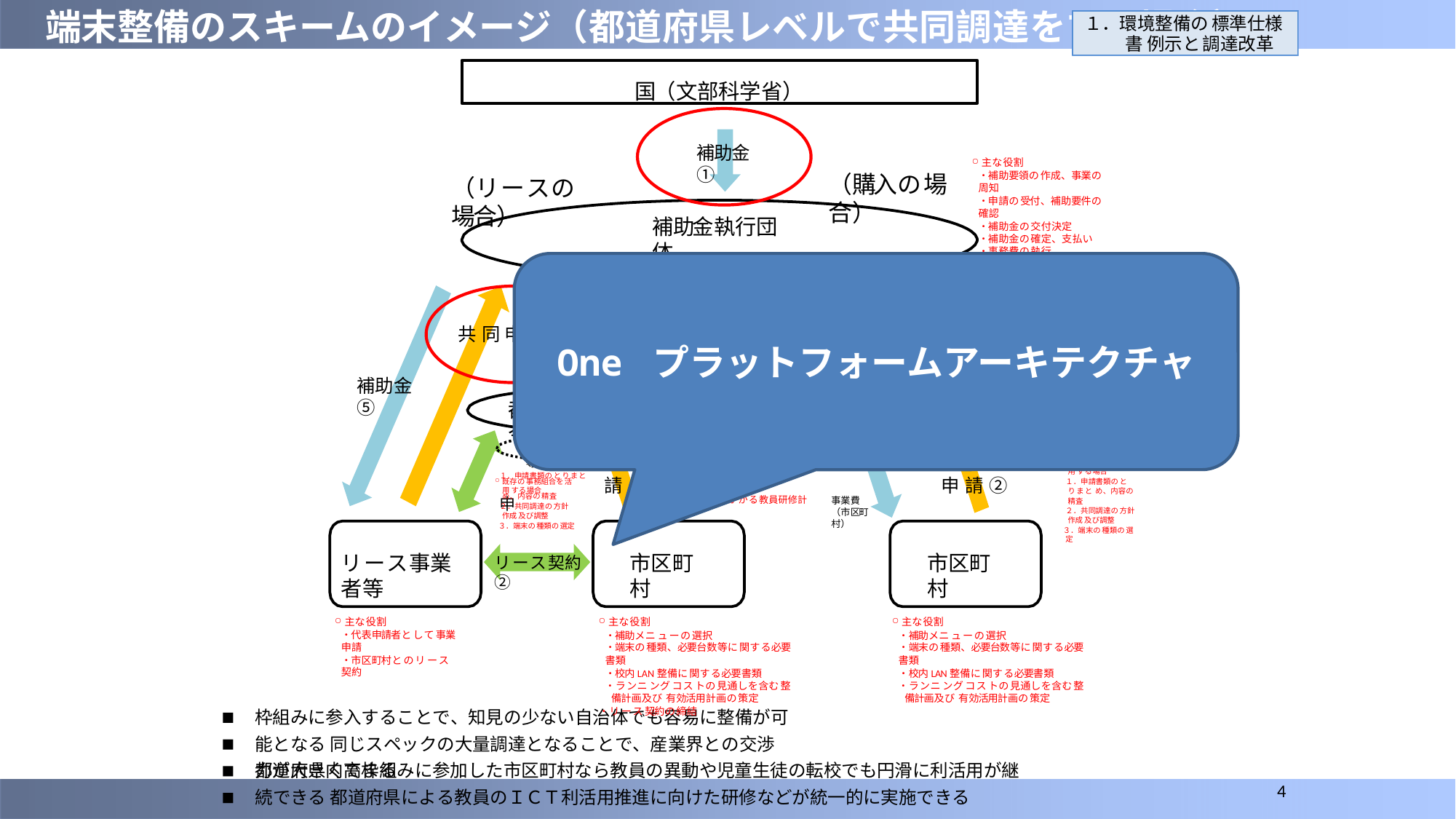

# 端末整備のスキームのイメージ（都道府県レベルで共同調達をする場合）

１．環境整備の標準仕様書 例示と調達改革
国（文部科学省）

補助金①
主な役割
・補助要領の作成、事業の周知
・申請の受付、補助要件の確認
・補助金の交付決定
・補助金の確定、支払い
・事務費の執行
（購入の場合）
（リースの場合）

補助金執行団体
（補助事業者）
One プラットフォームアーキテクチャ

主な役割
１．申請書類のとりまとめ、内容の精査  ２．共同調達の方針作成及び調整
３．端末の種類の選定
共 同 申 請 ④
申請③
事業費
（都道府県
・政令市）
補助金④
事務費
（市区町村 取りまとめ）
事務費
４．市町村事業費の申請
（市区町村５．都道府県事務費の申請
取りまとめ）６．ＩＣＴ活用にかかる教員研修計画の策定
補助金⑤

都道府県・政令市
都道府県・政令市
主な役割
１．申請書類のとりまとめ、内容の精査  ２．共同調達の方針作成及び調整
３．端末の種類及びリース会社の選定

事務組合等

事務組合等
既存の事務組合を活用 する場合
既存の事務組合を活用 する場合
１．申請書類のとりまと め、内容の精査
２．共同調達の方針作成 及び調整
３．端末の種類の選定
４．リース事業者との共同申請
１．申請書類のとりまと 申
請  ③ ５．都道府県事務費の申請
申 請 ②
め、内容の精査
２．共同調達の方針作成 及び調整
３．端末の種類の選定
６．ＩＣＴ活用にかかる教員研修計画の策定
事業費
（市区町村）

リース事業者等
市区町村
市区町村
リース契約②
主な役割
・代表申請者として事業申請
・市区町村とのリース契約
主な役割
・補助メニューの選択
・端末の種類、必要台数等に関する必要書類
・校内LAN整備に関する必要書類
・ランニングコストの見通しを含む整備計画及び 有効活用計画の策定
・リース契約の締結
主な役割
・補助メニューの選択
・端末の種類、必要台数等に関する必要書類
・校内LAN整備に関する必要書類
・ランニングコストの見通しを含む整備計画及び 有効活用計画の策定
枠組みに参入することで、知見の少ない自治体でも容易に整備が可能となる 同じスペックの大量調達となることで、産業界との交渉力が大きく高まる

都道府県内で枠組みに参加した市区町村なら教員の異動や児童生徒の転校でも円滑に利活用が継続できる 都道府県による教員のＩＣＴ利活用推進に向けた研修などが統一的に実施できる

4